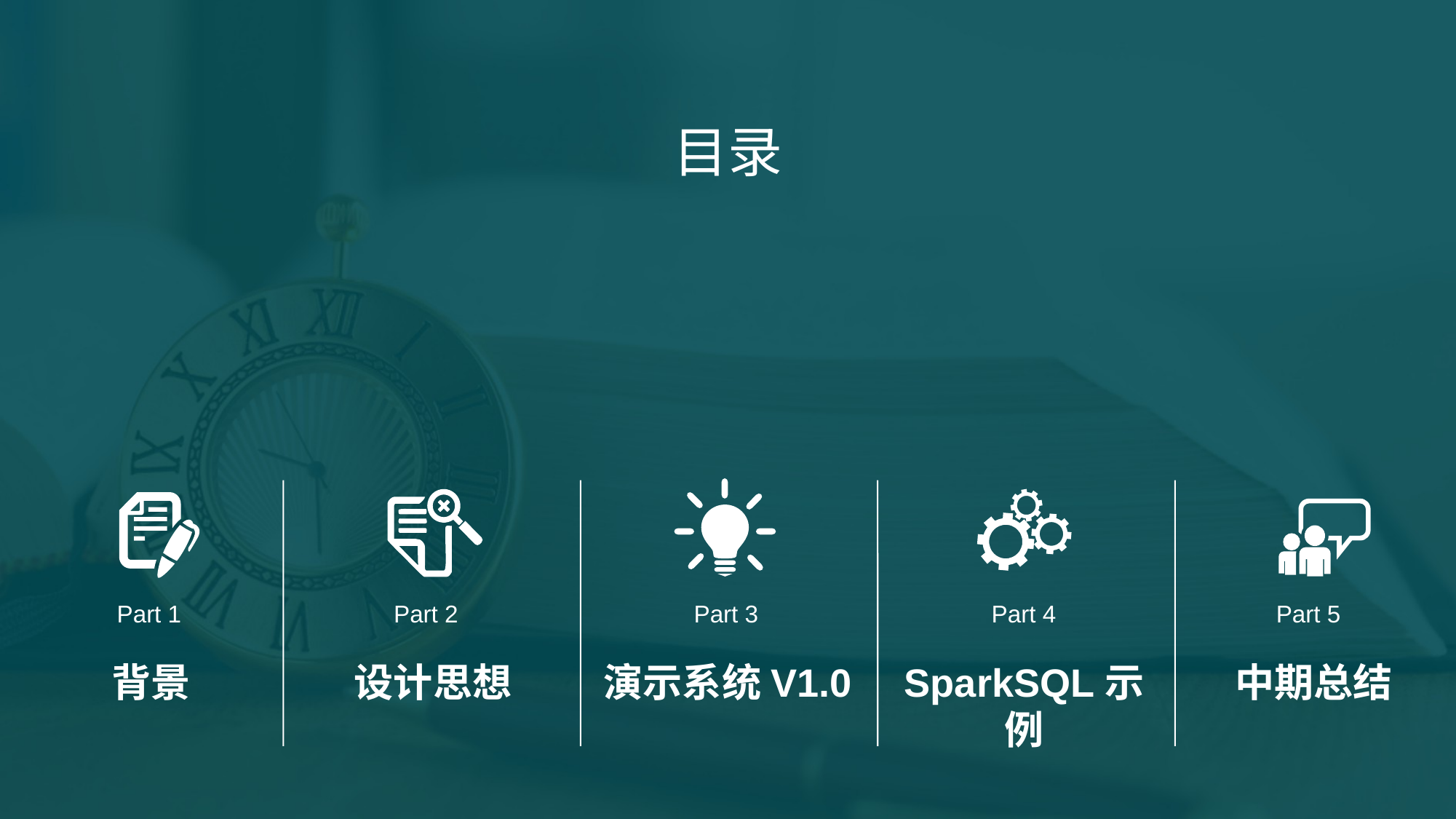

目录

Part 1
Part 2
Part 3
Part 4
Part 5
SparkSQL示例
背景
设计思想
演示系统V1.0
中期总结